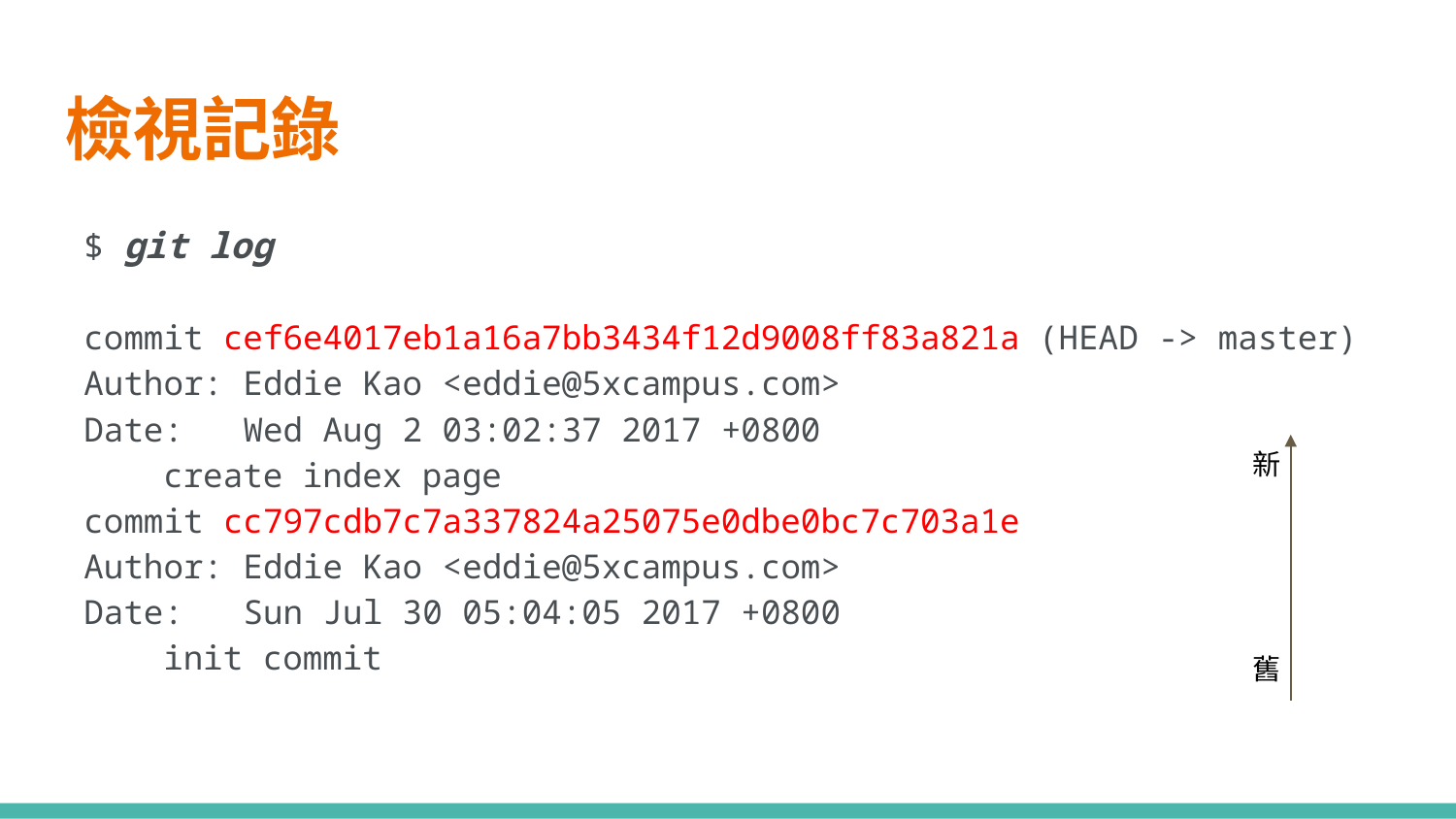

# 檢視記錄
$ git log

commit cef6e4017eb1a16a7bb3434f12d9008ff83a821a (HEAD -> master)
Author: Eddie Kao <eddie@5xcampus.com>
Date:   Wed Aug 2 03:02:37 2017 +0800
    create index page
commit cc797cdb7c7a337824a25075e0dbe0bc7c703a1e
Author: Eddie Kao <eddie@5xcampus.com>
Date:   Sun Jul 30 05:04:05 2017 +0800
    init commit
新
舊